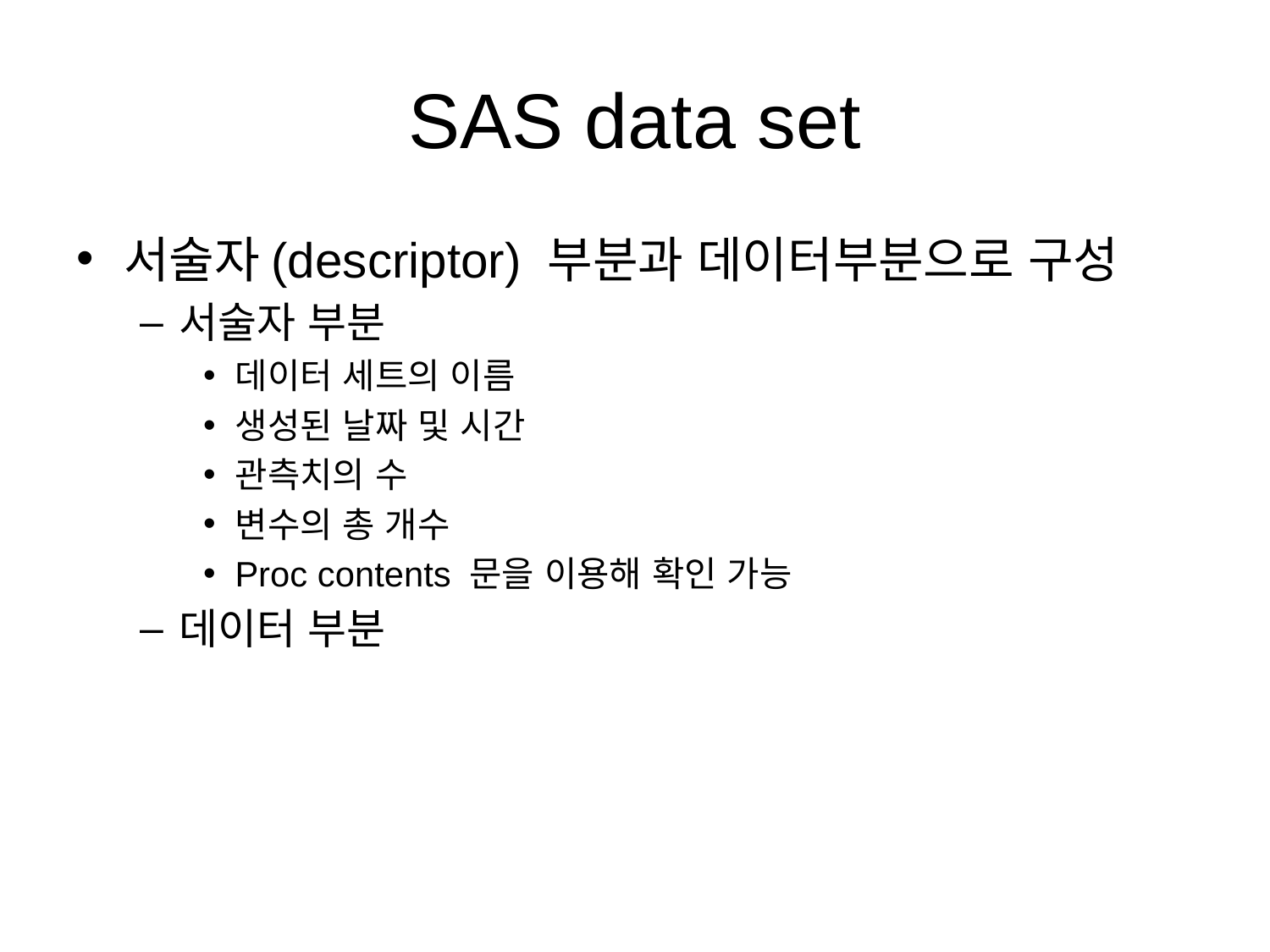

# SAS data set
서술자(descriptor) 부분과 데이터부분으로 구성
서술자 부분
데이터 세트의 이름
생성된 날짜 및 시간
관측치의 수
변수의 총 개수
Proc contents 문을 이용해 확인 가능
데이터 부분